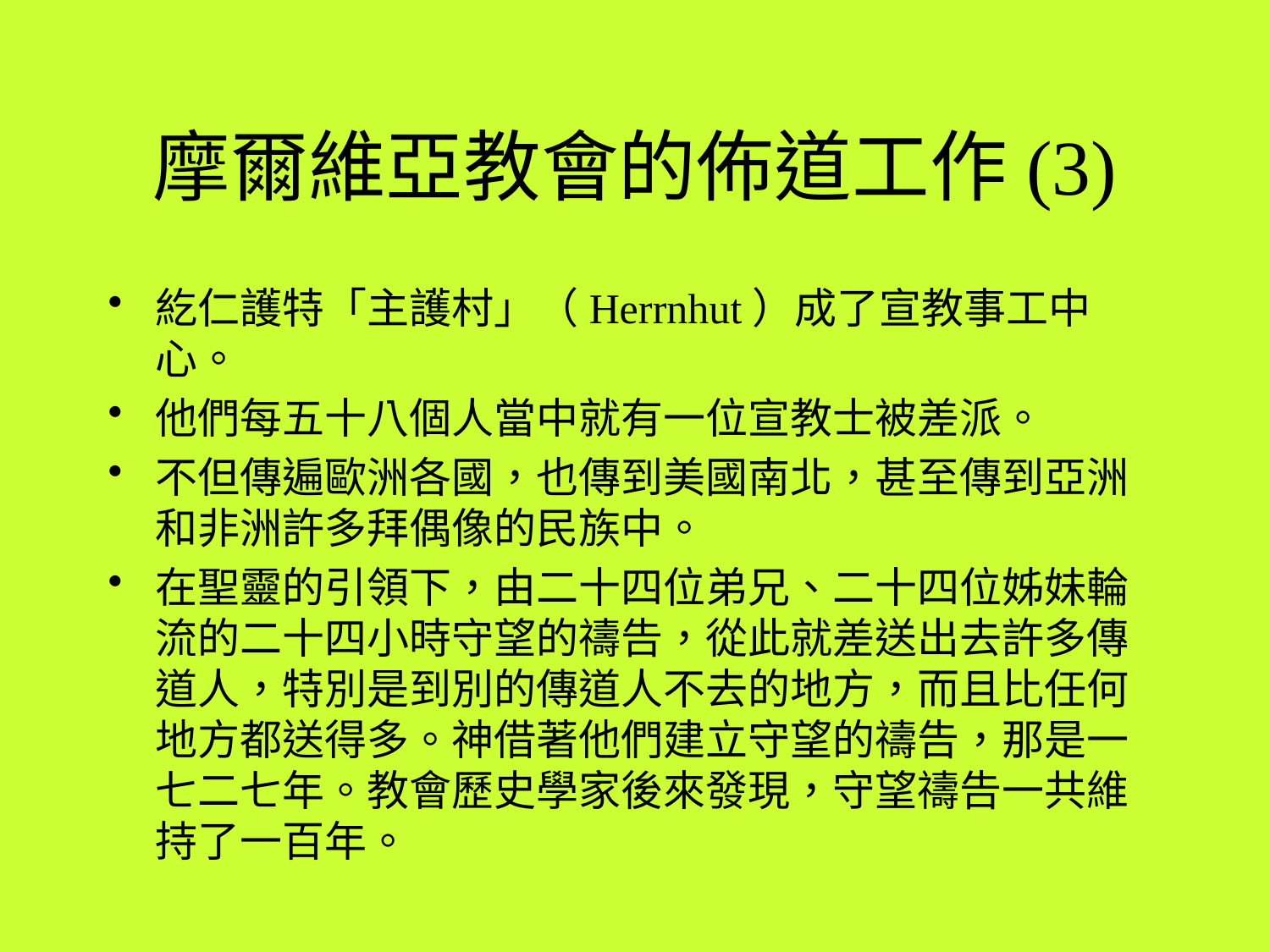

# 摩爾維亞教會的佈道工作(3)
紇仁護特「主護村」（Herrnhut）成了宣教事工中心。
他們每五十八個人當中就有一位宣教士被差派。
不但傳遍歐洲各國，也傳到美國南北，甚至傳到亞洲和非洲許多拜偶像的民族中。
在聖靈的引領下，由二十四位弟兄、二十四位姊妹輪流的二十四小時守望的禱告，從此就差送出去許多傳道人，特別是到別的傳道人不去的地方，而且比任何地方都送得多。神借著他們建立守望的禱告，那是一七二七年。教會歷史學家後來發現，守望禱告一共維持了一百年。